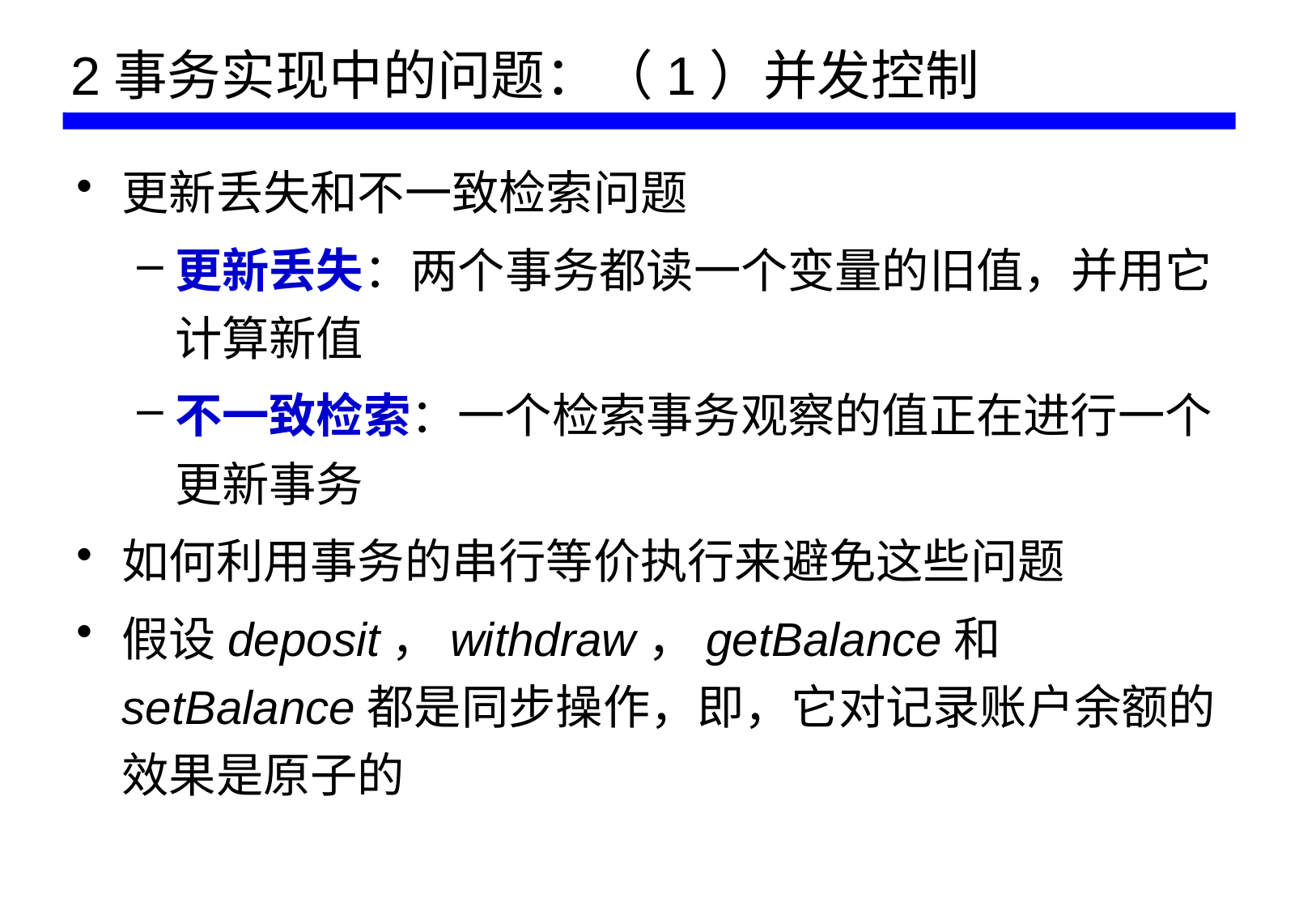

# 2事务实现中的问题：（1）并发控制
更新丢失和不一致检索问题
更新丢失：两个事务都读一个变量的旧值，并用它计算新值
不一致检索：一个检索事务观察的值正在进行一个更新事务
如何利用事务的串行等价执行来避免这些问题
假设deposit，withdraw，getBalance和setBalance都是同步操作，即，它对记录账户余额的效果是原子的